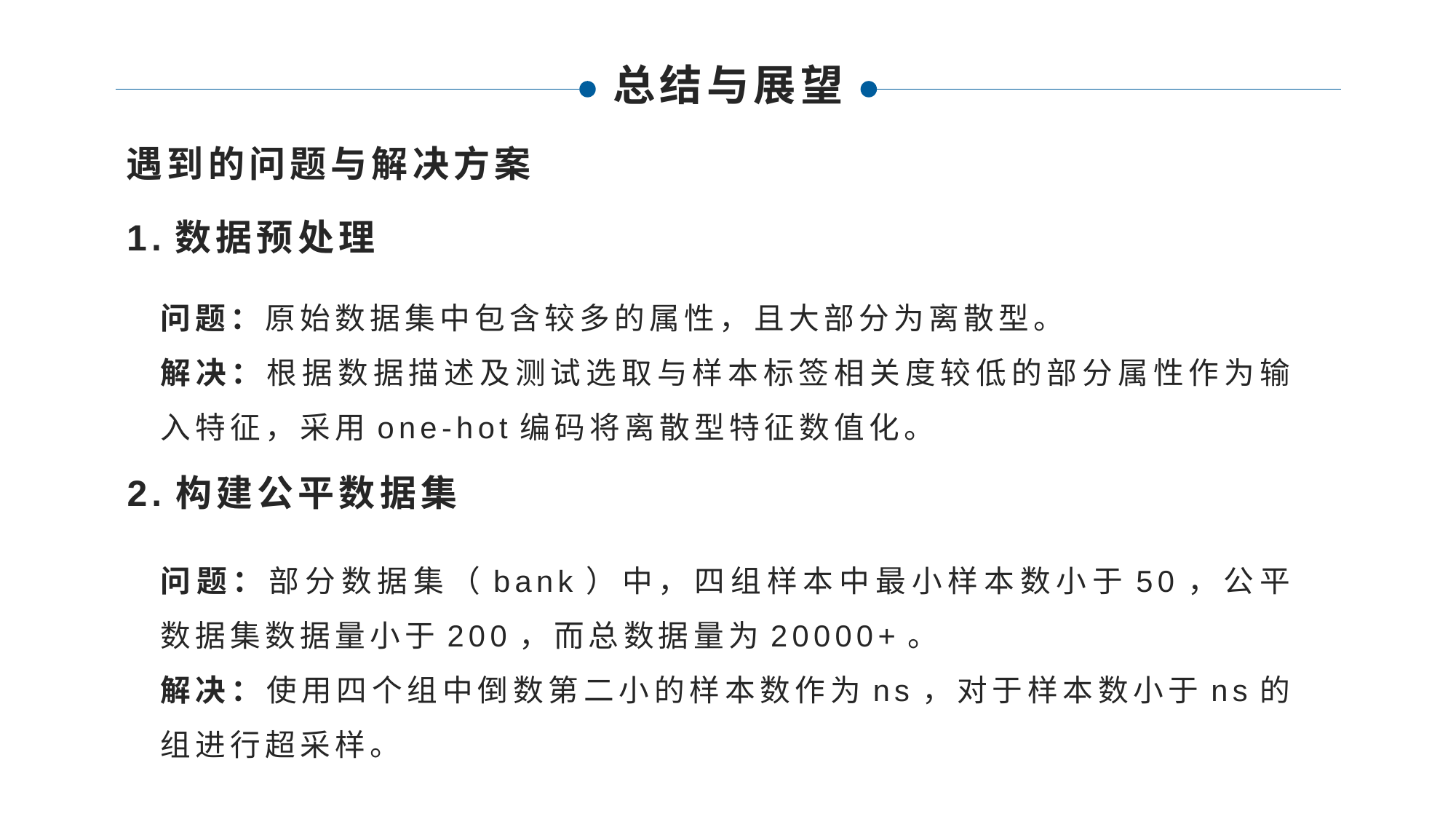

总结与展望

遇到的问题与解决方案
1.数据预处理
问题：原始数据集中包含较多的属性，且大部分为离散型。
解决：根据数据描述及测试选取与样本标签相关度较低的部分属性作为输入特征，采用one-hot编码将离散型特征数值化。
2.构建公平数据集
问题：部分数据集（bank）中，四组样本中最小样本数小于50，公平数据集数据量小于200，而总数据量为20000+。
解决：使用四个组中倒数第二小的样本数作为ns，对于样本数小于ns的组进行超采样。